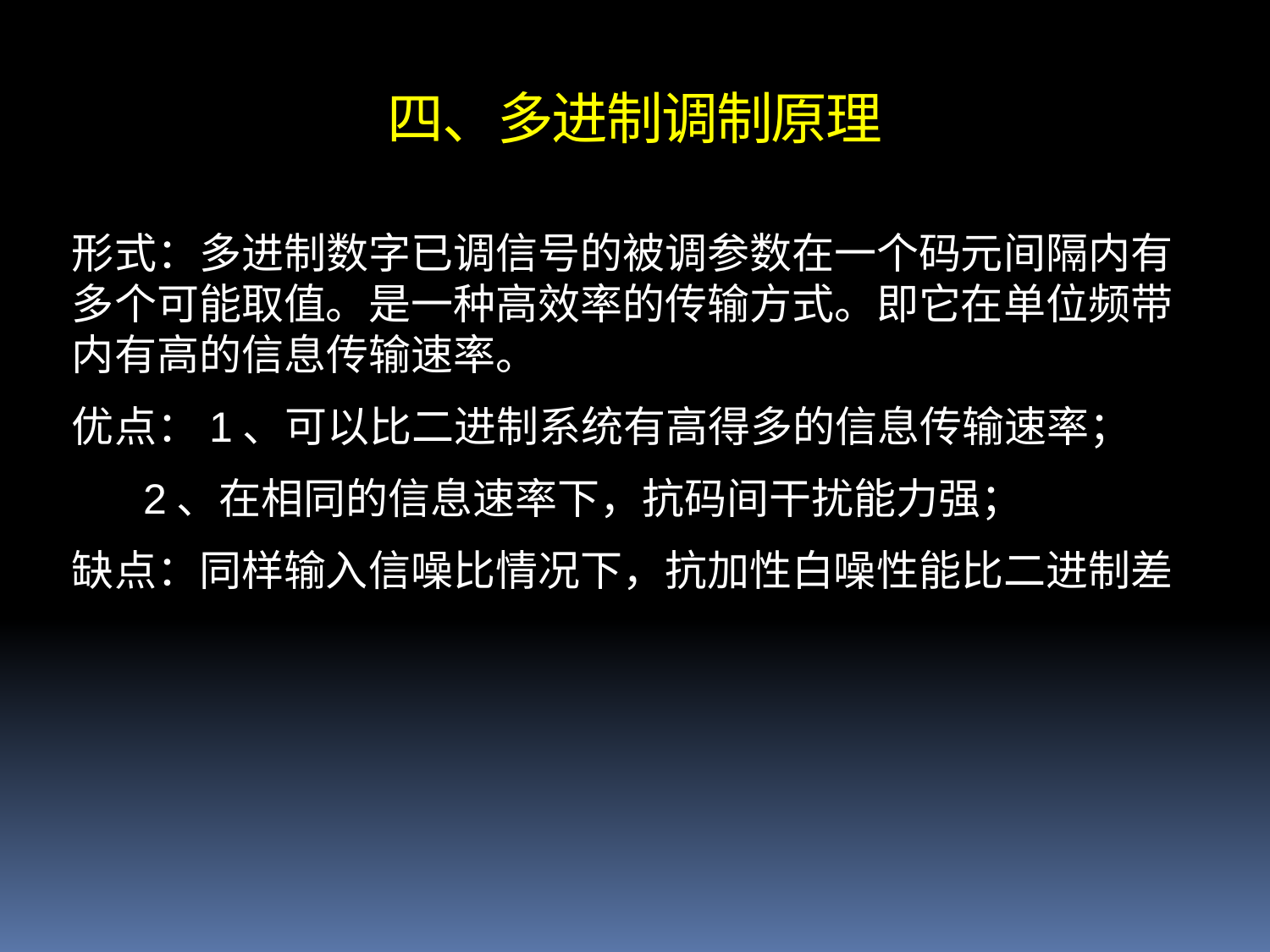

# 四、多进制调制原理
形式：多进制数字已调信号的被调参数在一个码元间隔内有多个可能取值。是一种高效率的传输方式。即它在单位频带内有高的信息传输速率。
优点：1、可以比二进制系统有高得多的信息传输速率；
      2、在相同的信息速率下，抗码间干扰能力强；
缺点：同样输入信噪比情况下，抗加性白噪性能比二进制差